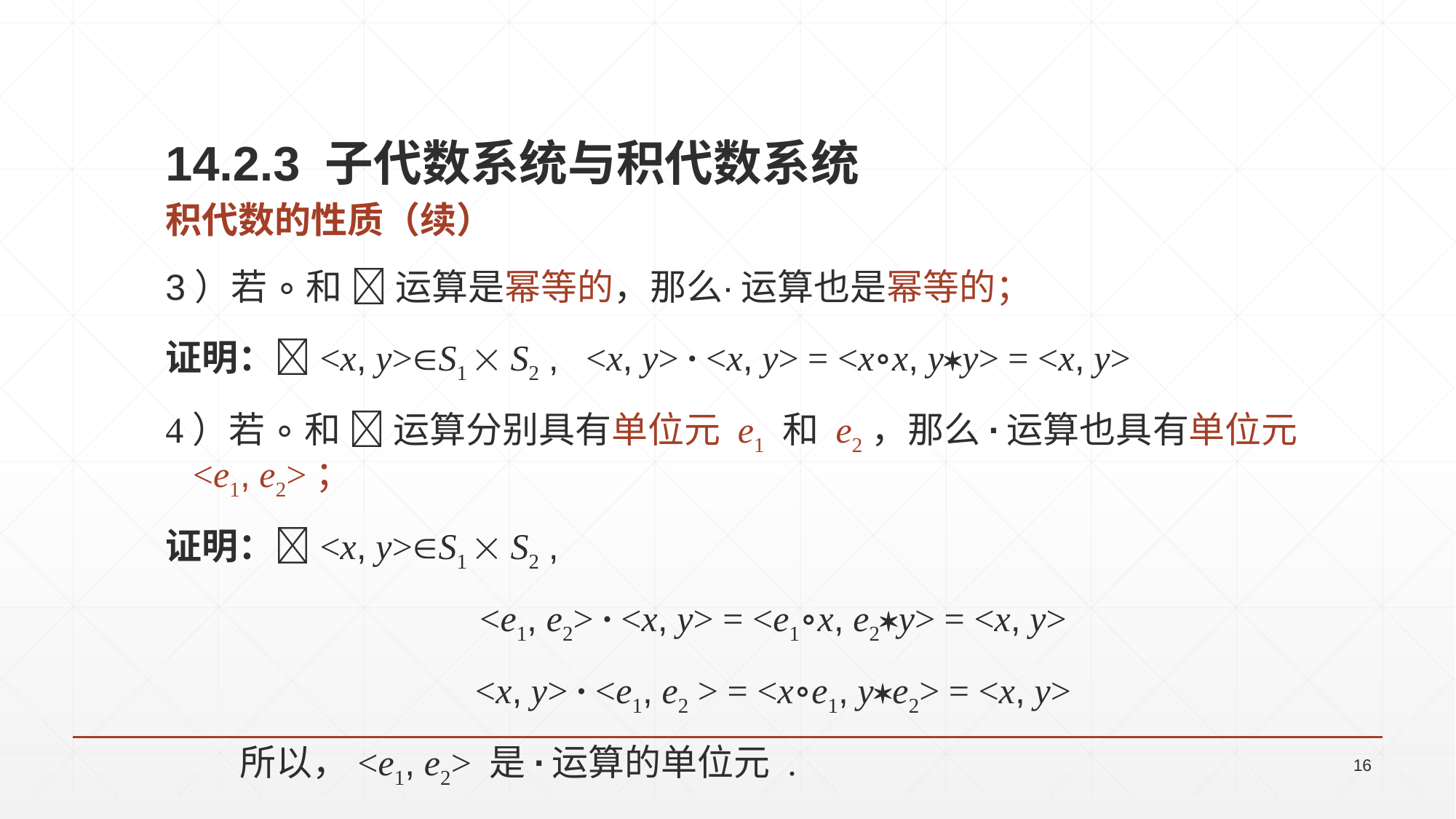

14.2.3 子代数系统与积代数系统
积代数的性质（续）
3）若 ∘ 和 ∗ 运算是幂等的，那么∙ 运算也是幂等的；
证明：∀<x, y>∈S1 × S2 ,   <x, y> ∙ <x, y> = <x∘x, y∗y> = <x, y>
4）若 ∘ 和 ∗ 运算分别具有单位元 e1 和 e2，那么 ∙ 运算也具有单位元 <e1, e2>；
证明：∀<x, y>∈S1 × S2 ,
 <e1, e2> ∙ <x, y> = <e1∘x, e2∗y> = <x, y>
 <x, y> ∙ <e1, e2 > = <x∘e1, y∗e2> = <x, y>
        所以，<e1, e2> 是 ∙ 运算的单位元 .
16